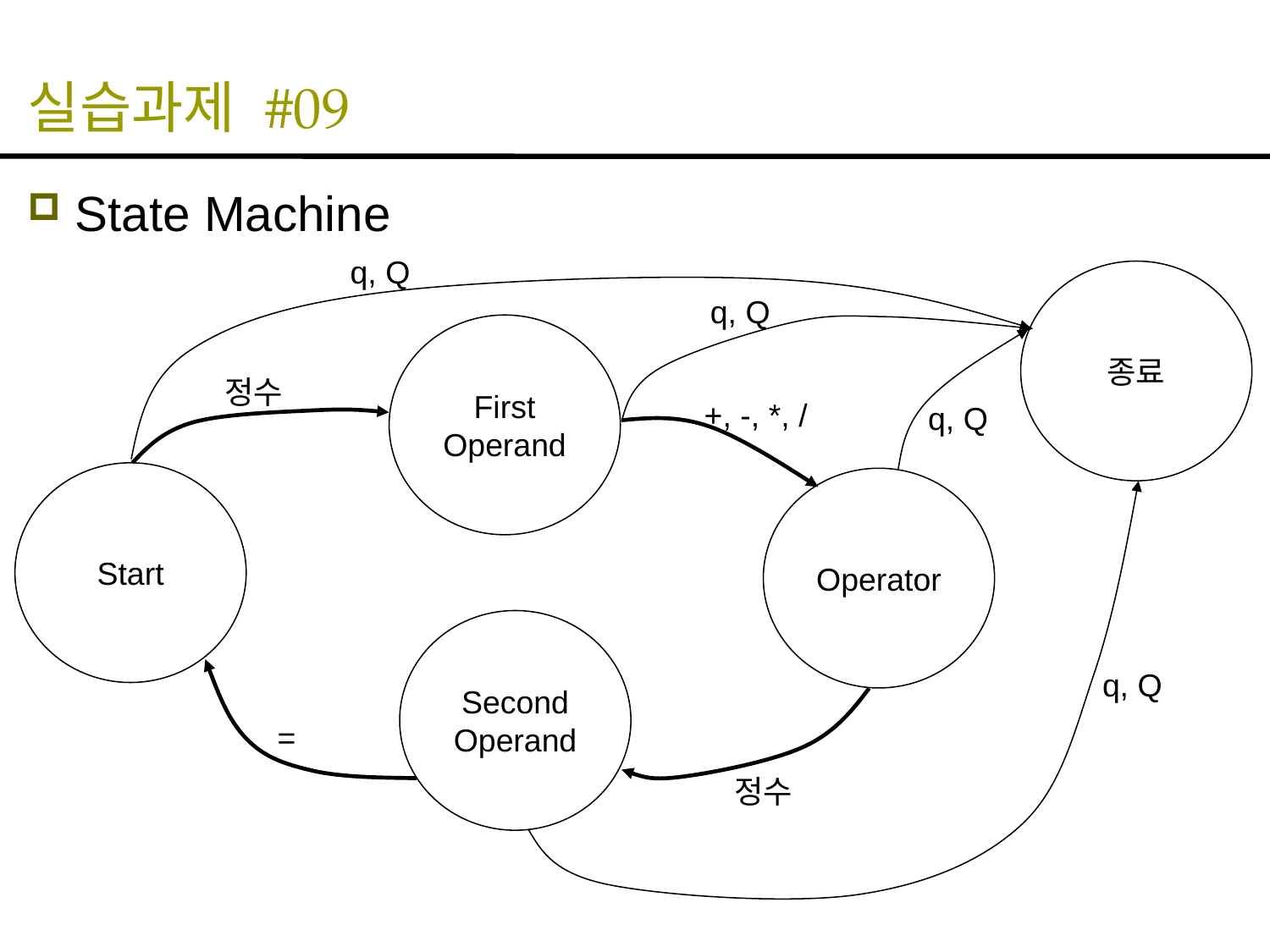

# 실습과제 #09
State Machine
q, Q
종료

q, Q
First
Operand

정수
+, -, *, /
q, Q

Start
Operator

Second
Operand
q, Q

=
정수